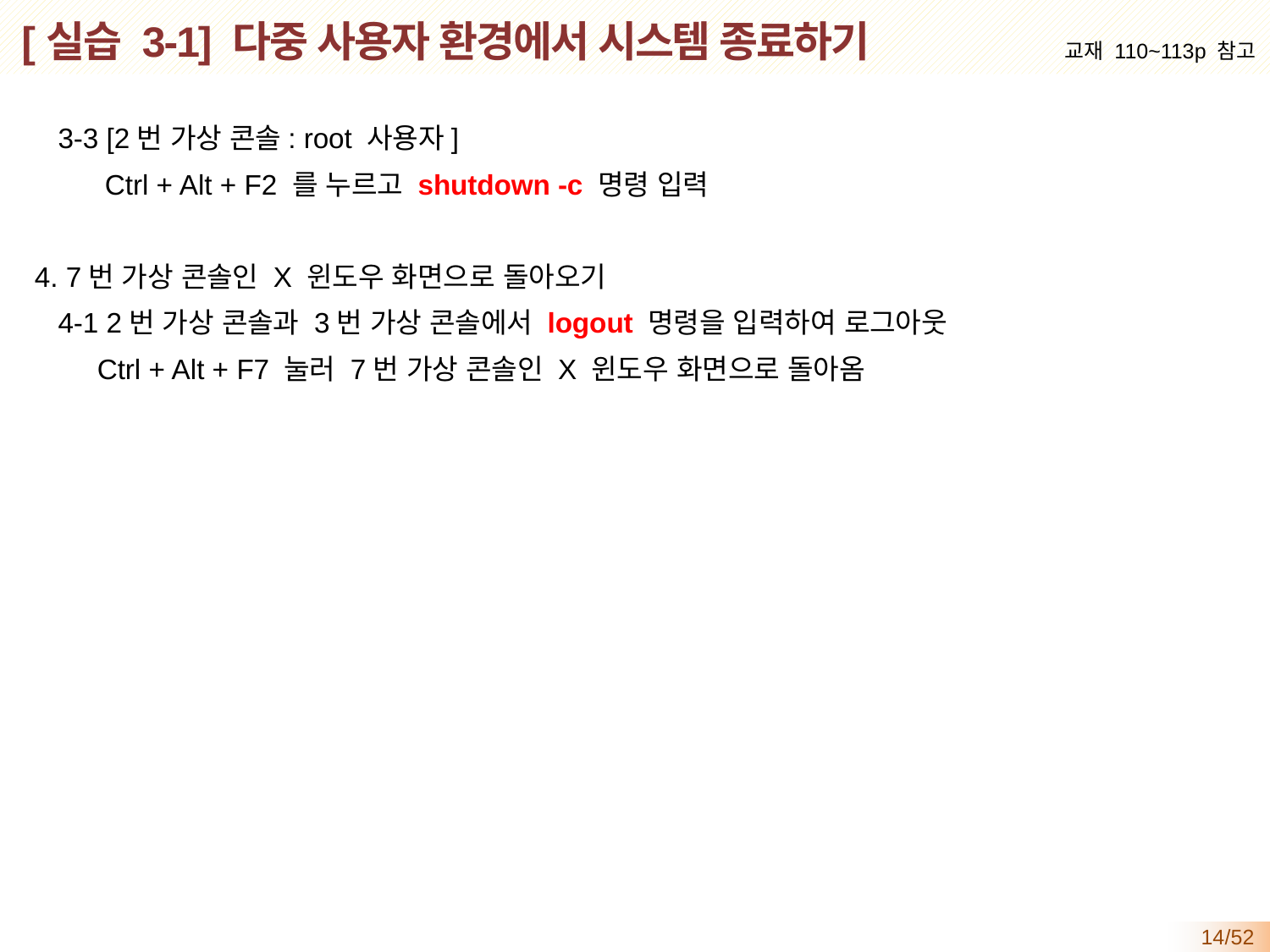

# [실습 3-1] 다중 사용자 환경에서 시스템 종료하기
교재 110~113p 참고
   3-3 [2번 가상 콘솔: root 사용자]
         Ctrl + Alt + F2 를 누르고 shutdown -c 명령 입력

4. 7번 가상 콘솔인 X 윈도우 화면으로 돌아오기
   4-1 2번 가상 콘솔과 3번 가상 콘솔에서 logout 명령을 입력하여 로그아웃
        Ctrl + Alt + F7 눌러 7번 가상 콘솔인 X 윈도우 화면으로 돌아옴